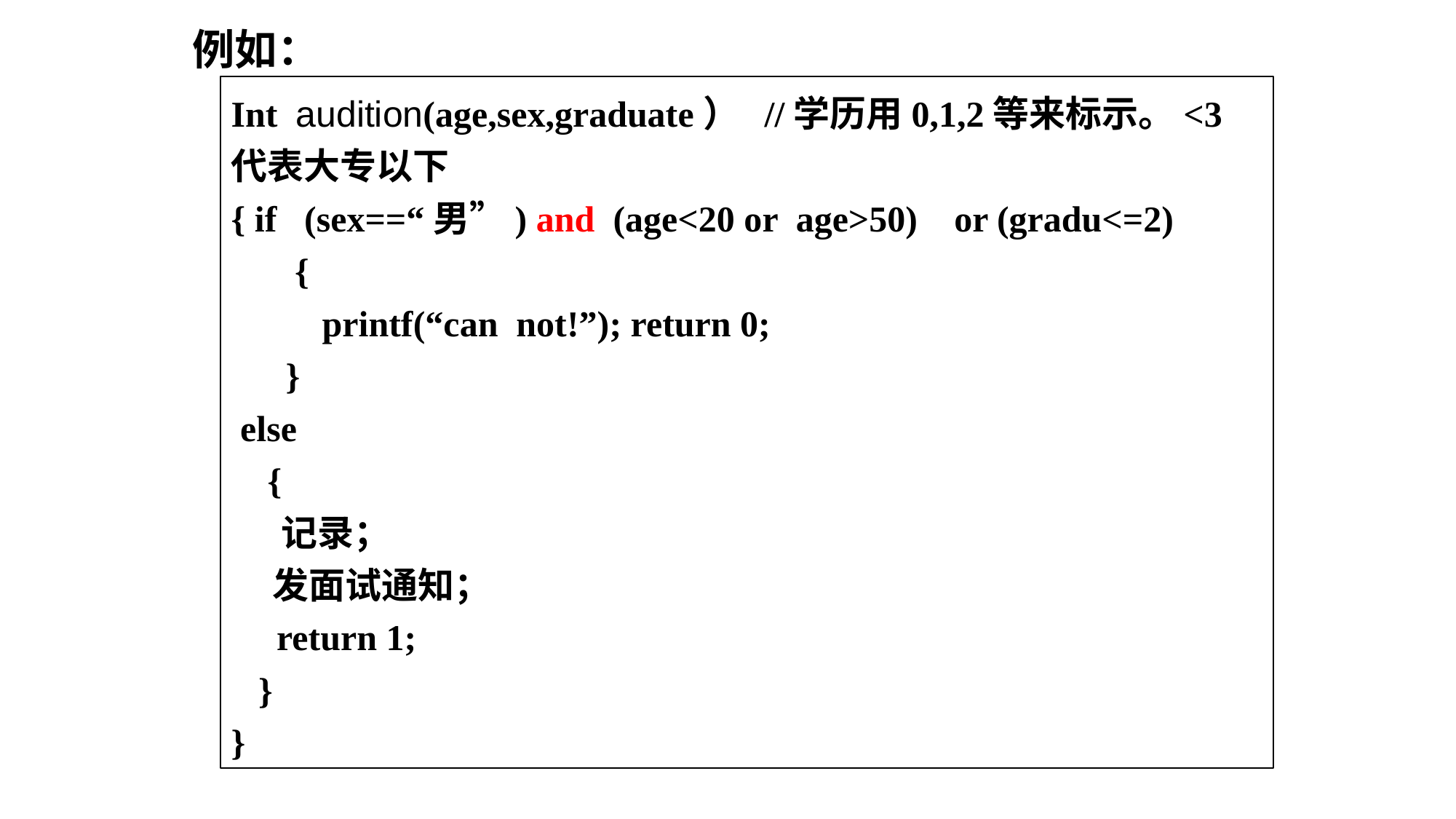

例如：
Int  audition(age,sex,graduate）  //学历用0,1,2等来标示。<3代表大专以下
{ if   (sex==“男”) and  (age<20 or  age>50)    or (gradu<=2)
       {
          printf(“can  not!”); return 0;
      }
 else
    {
     记录；
    发面试通知；
     return 1;
   }
}